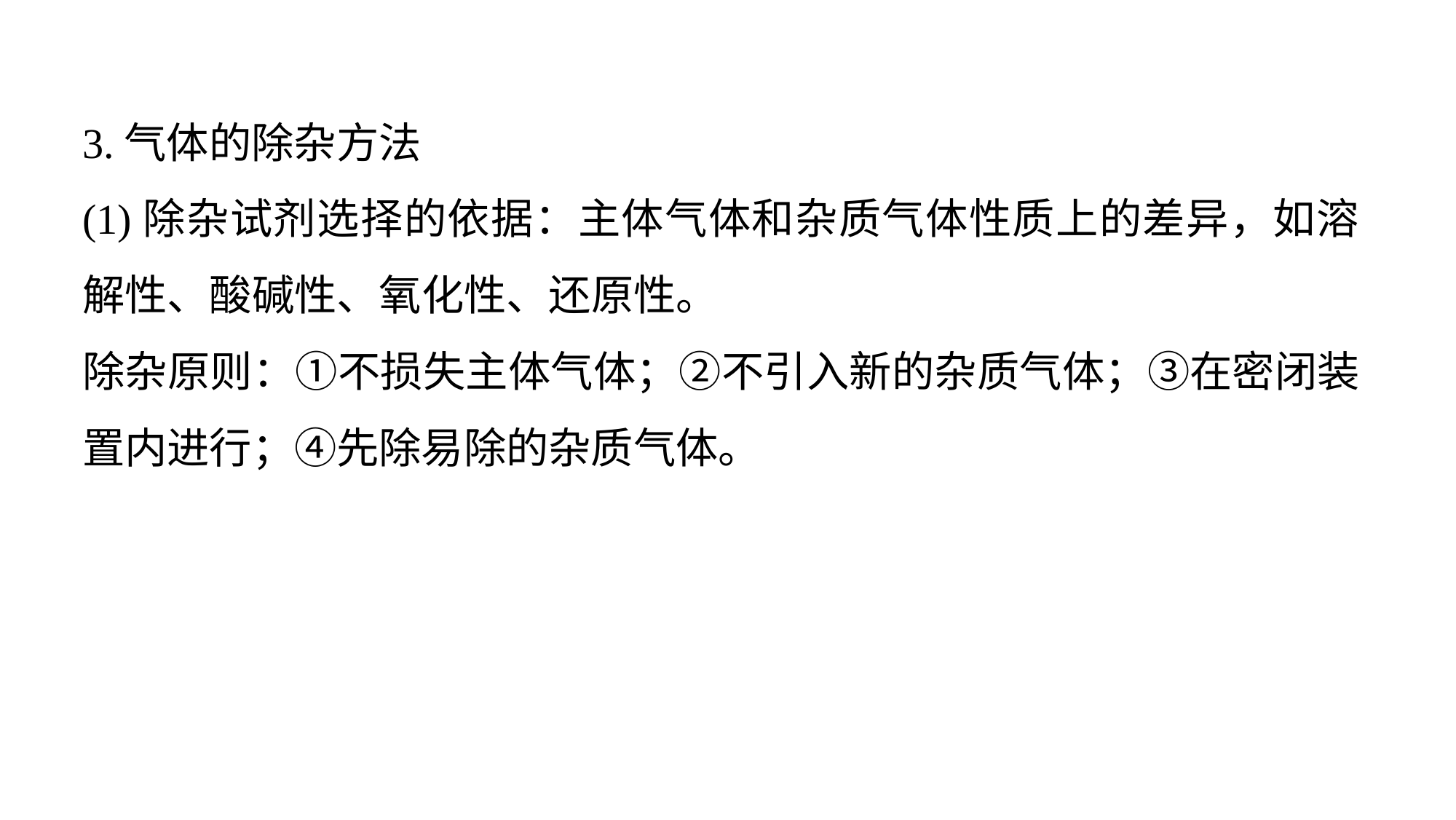

3.气体的除杂方法
(1)除杂试剂选择的依据：主体气体和杂质气体性质上的差异，如溶解性、酸碱性、氧化性、还原性。
除杂原则：①不损失主体气体；②不引入新的杂质气体；③在密闭装置内进行；④先除易除的杂质气体。